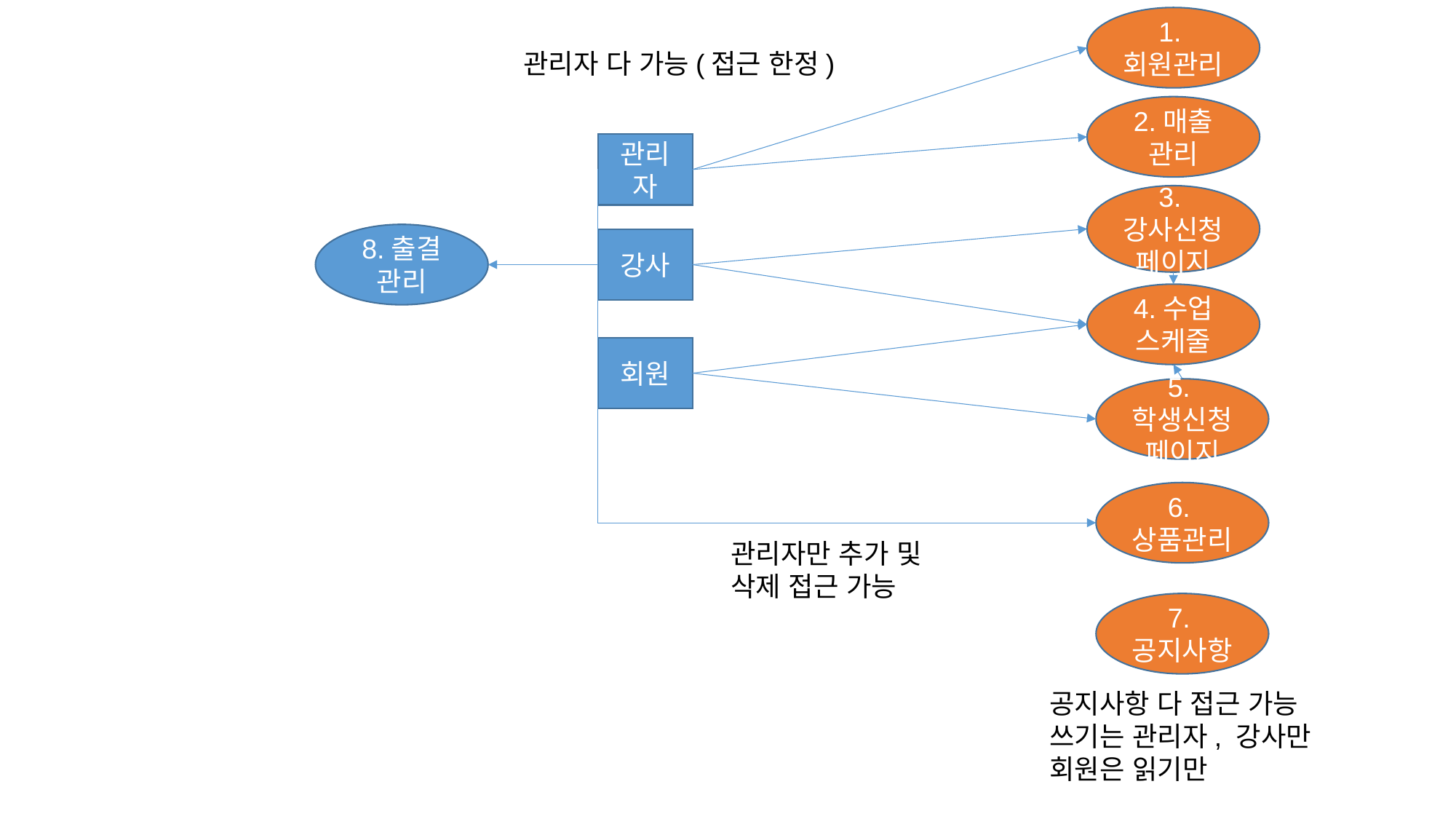

1.회원관리
관리자 다 가능(접근 한정)
2.매출
관리
관리자
3.강사신청
페이지
8.출결 관리
강사
4.수업 스케줄
회원
5.학생신청 페이지
6.상품관리
관리자만 추가 및 삭제 접근 가능
7.공지사항
공지사항 다 접근 가능
쓰기는 관리자, 강사만
회원은 읽기만